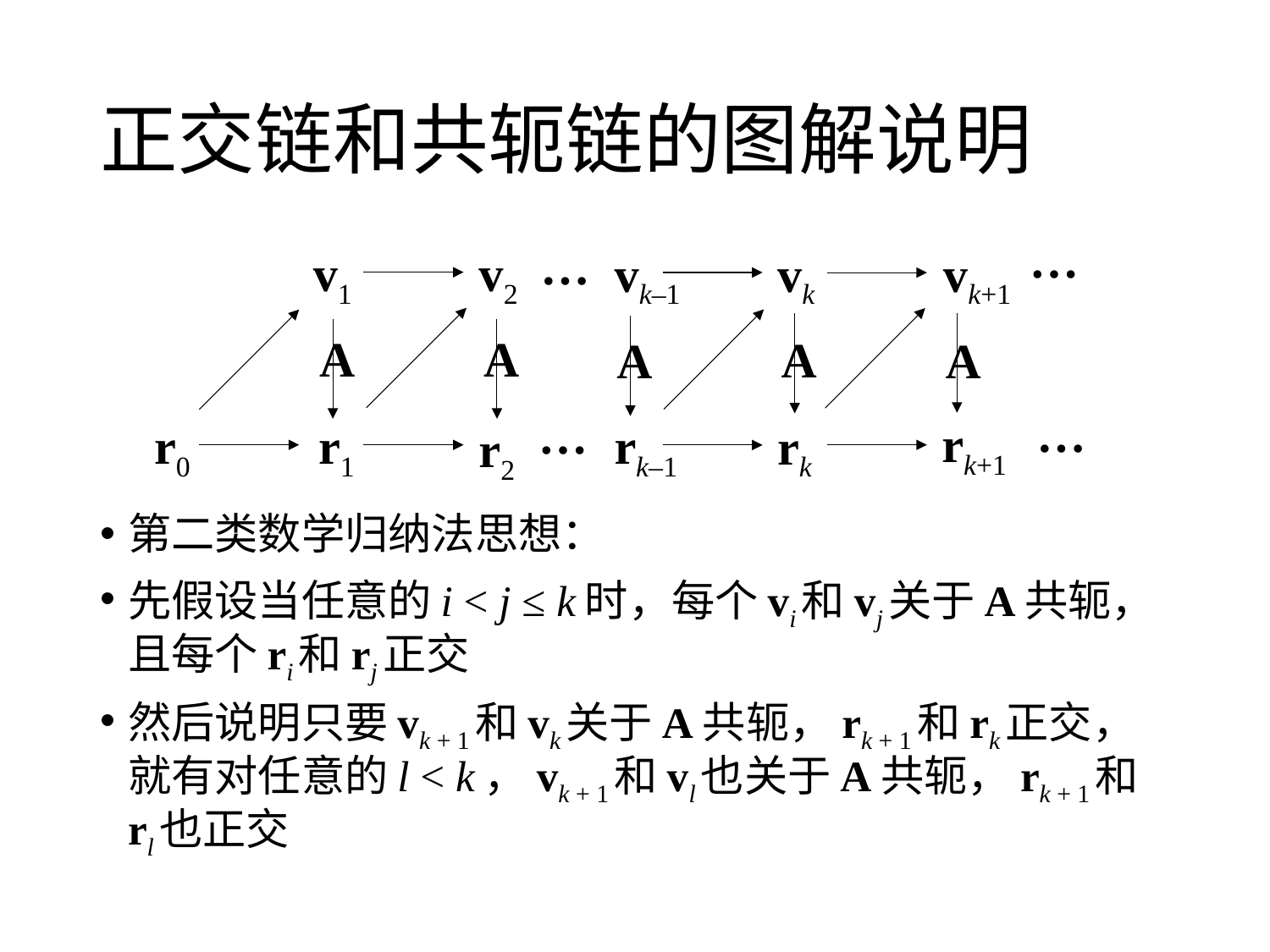

# 正交链和共轭链的图解说明
…
…
v1
v2
vk–1
vk
vk+1
A
A
A
A
A
…
…
rk+1
r0
r1
rk–1
rk
r2
第二类数学归纳法思想：
先假设当任意的i < j ≤ k时，每个vi和vj关于A共轭，且每个ri和rj正交
然后说明只要vk + 1和vk关于A共轭，rk + 1和rk正交，就有对任意的l < k，vk + 1和vl也关于A共轭，rk + 1和rl也正交